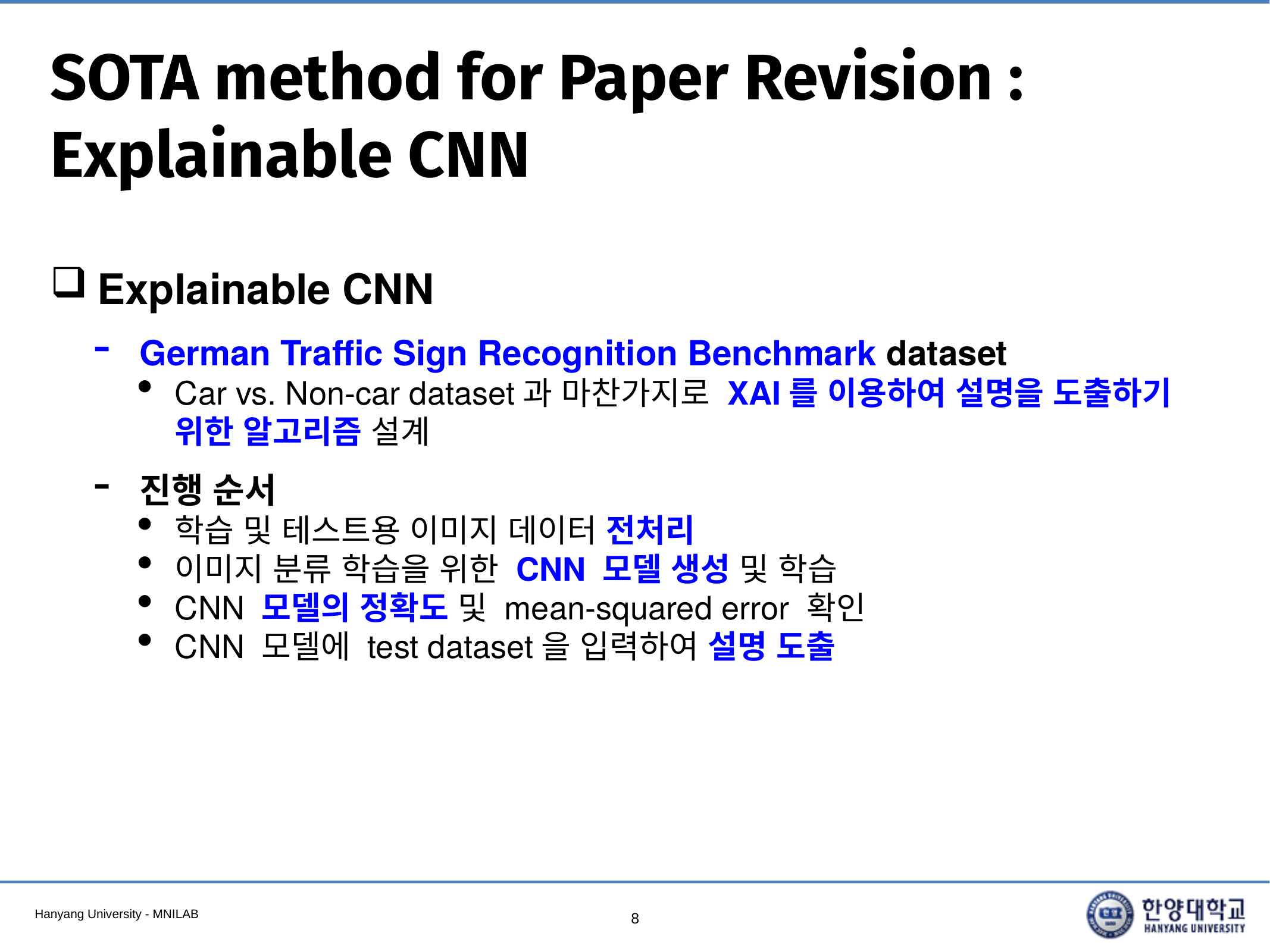

# SOTA method for Paper Revision : Explainable CNN
Explainable CNN
German Traffic Sign Recognition Benchmark dataset
Car vs. Non-car dataset과 마찬가지로 XAI를 이용하여 설명을 도출하기 위한 알고리즘 설계
진행 순서
학습 및 테스트용 이미지 데이터 전처리
이미지 분류 학습을 위한 CNN 모델 생성 및 학습
CNN 모델의 정확도 및 mean-squared error 확인
CNN 모델에 test dataset을 입력하여 설명 도출
8